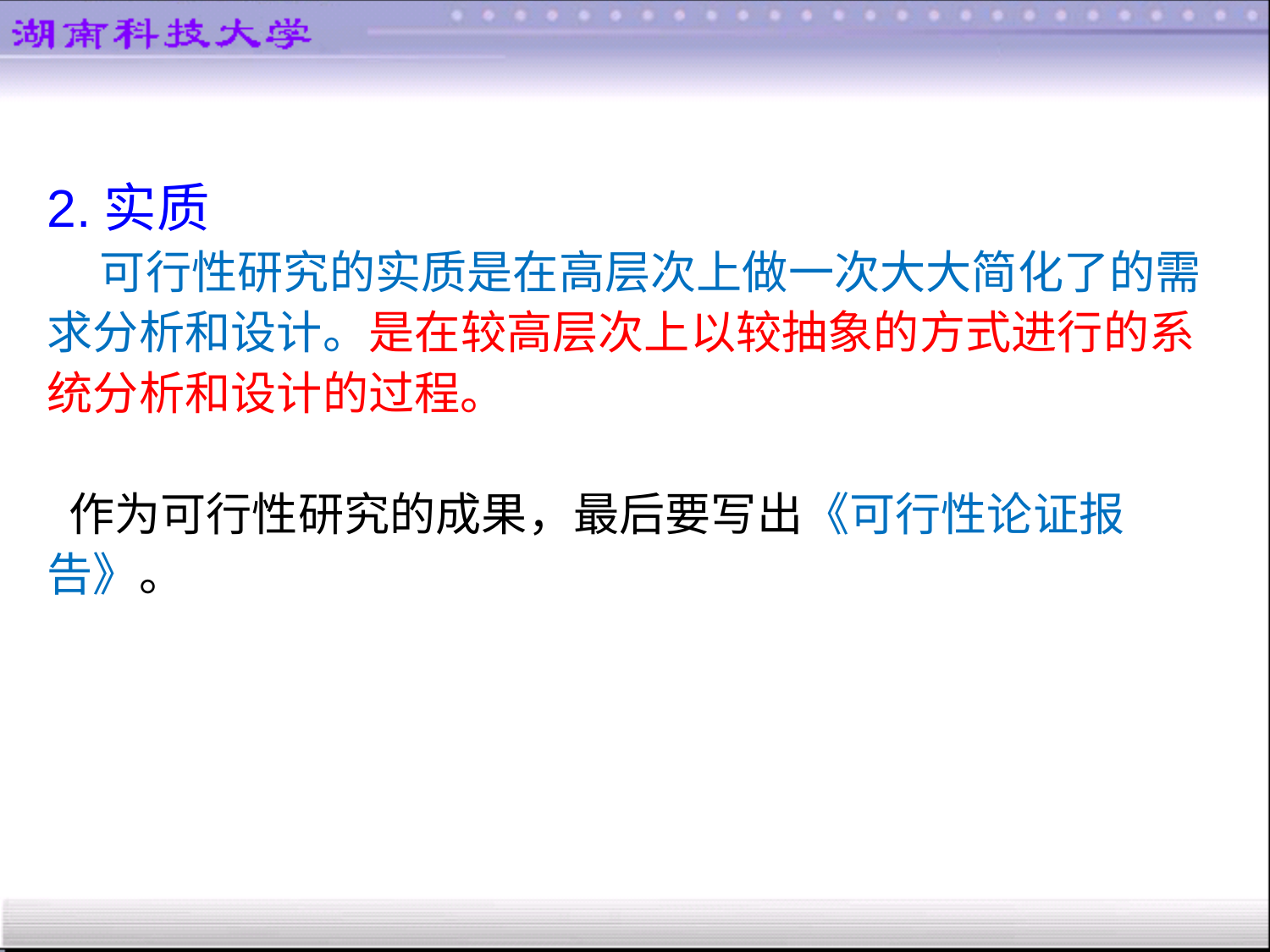

2.实质
    可行性研究的实质是在高层次上做一次大大简化了的需求分析和设计。是在较高层次上以较抽象的方式进行的系统分析和设计的过程。

 作为可行性研究的成果，最后要写出《可行性论证报告》。